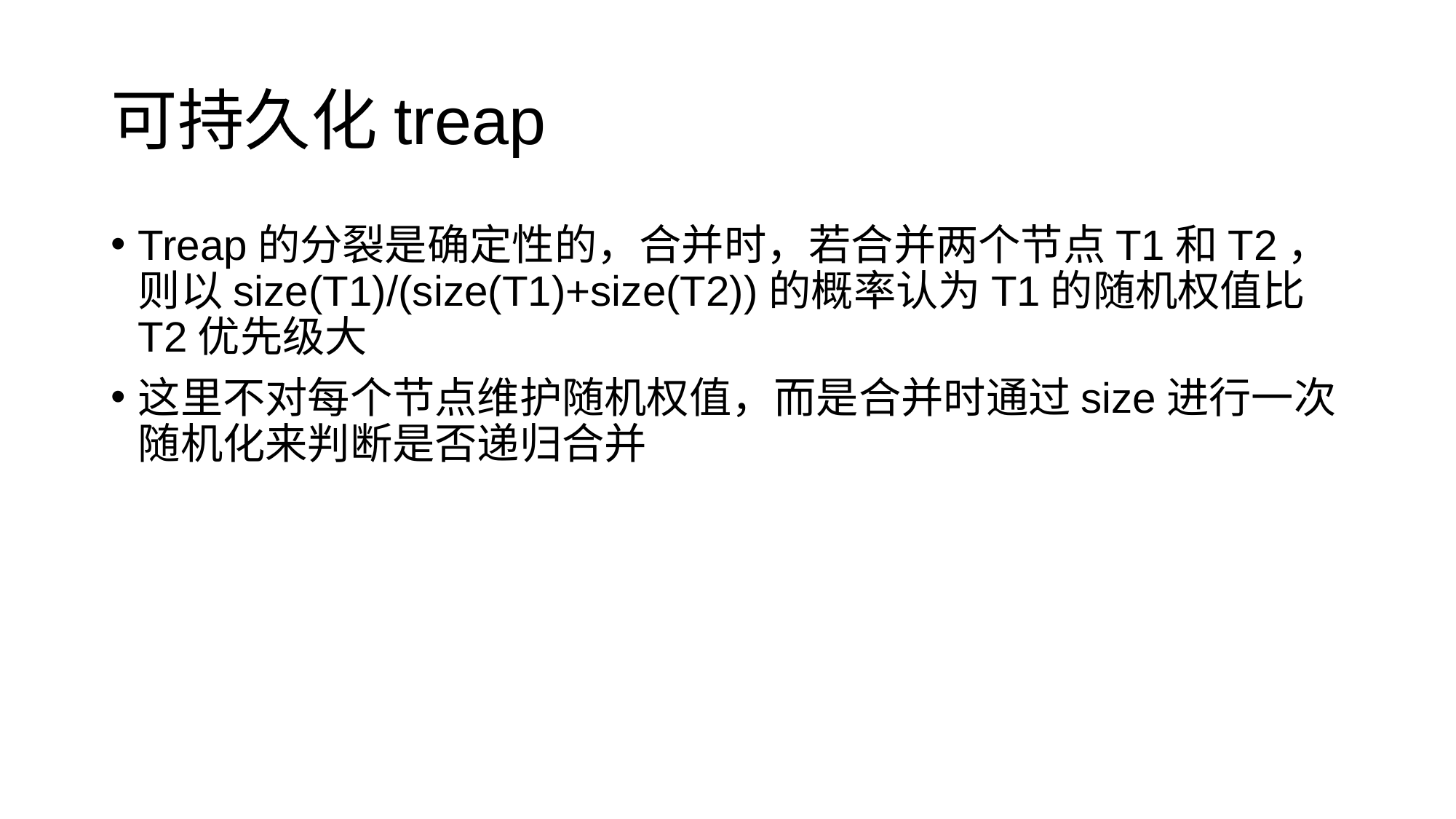

# 可持久化treap
Treap的分裂是确定性的，合并时，若合并两个节点T1和T2，则以size(T1)/(size(T1)+size(T2))的概率认为T1的随机权值比T2优先级大
这里不对每个节点维护随机权值，而是合并时通过size进行一次随机化来判断是否递归合并